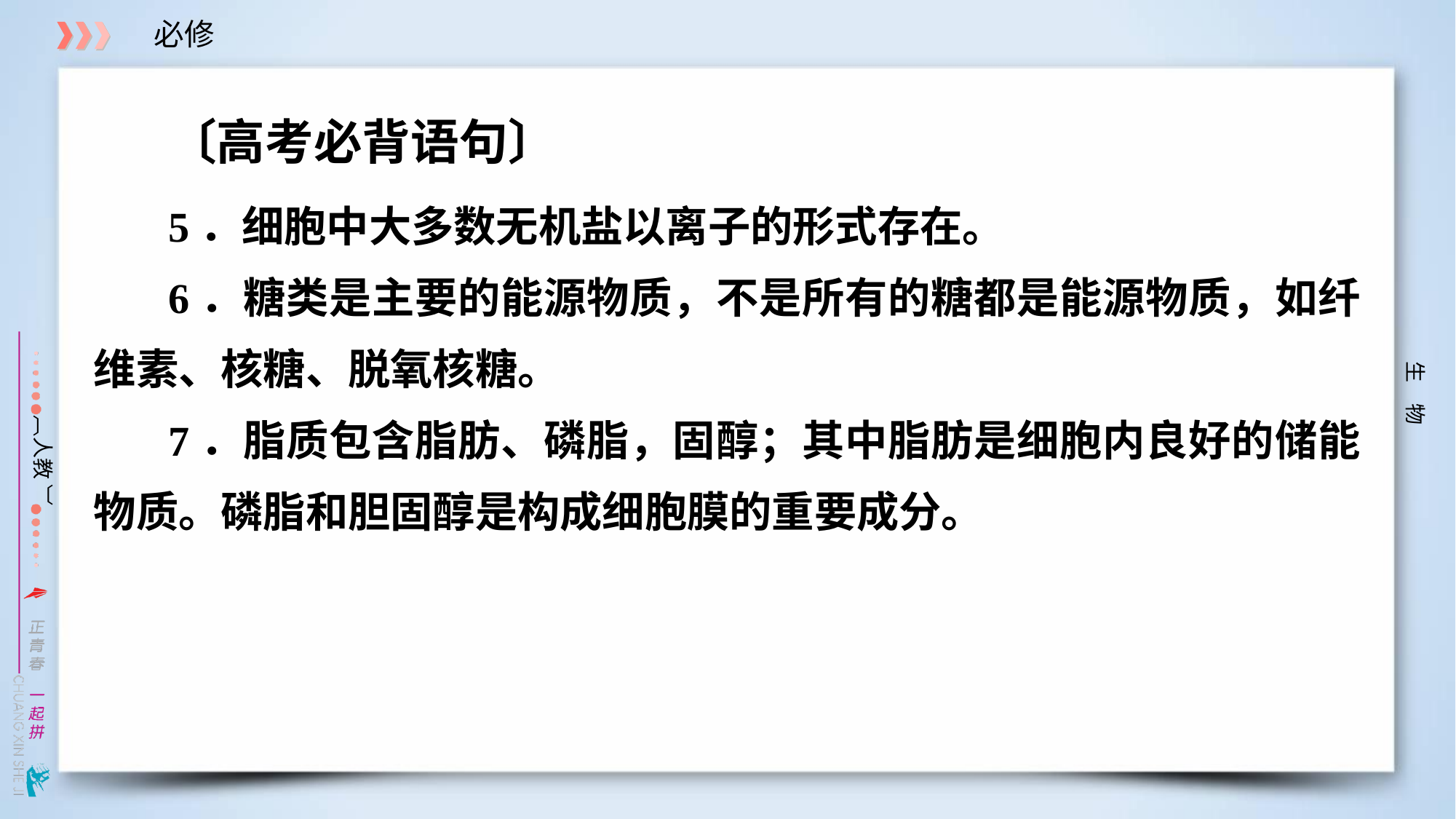

〔高考必背语句〕
5．细胞中大多数无机盐以离子的形式存在。
6．糖类是主要的能源物质，不是所有的糖都是能源物质，如纤维素、核糖、脱氧核糖。
7．脂质包含脂肪、磷脂，固醇；其中脂肪是细胞内良好的储能物质。磷脂和胆固醇是构成细胞膜的重要成分。